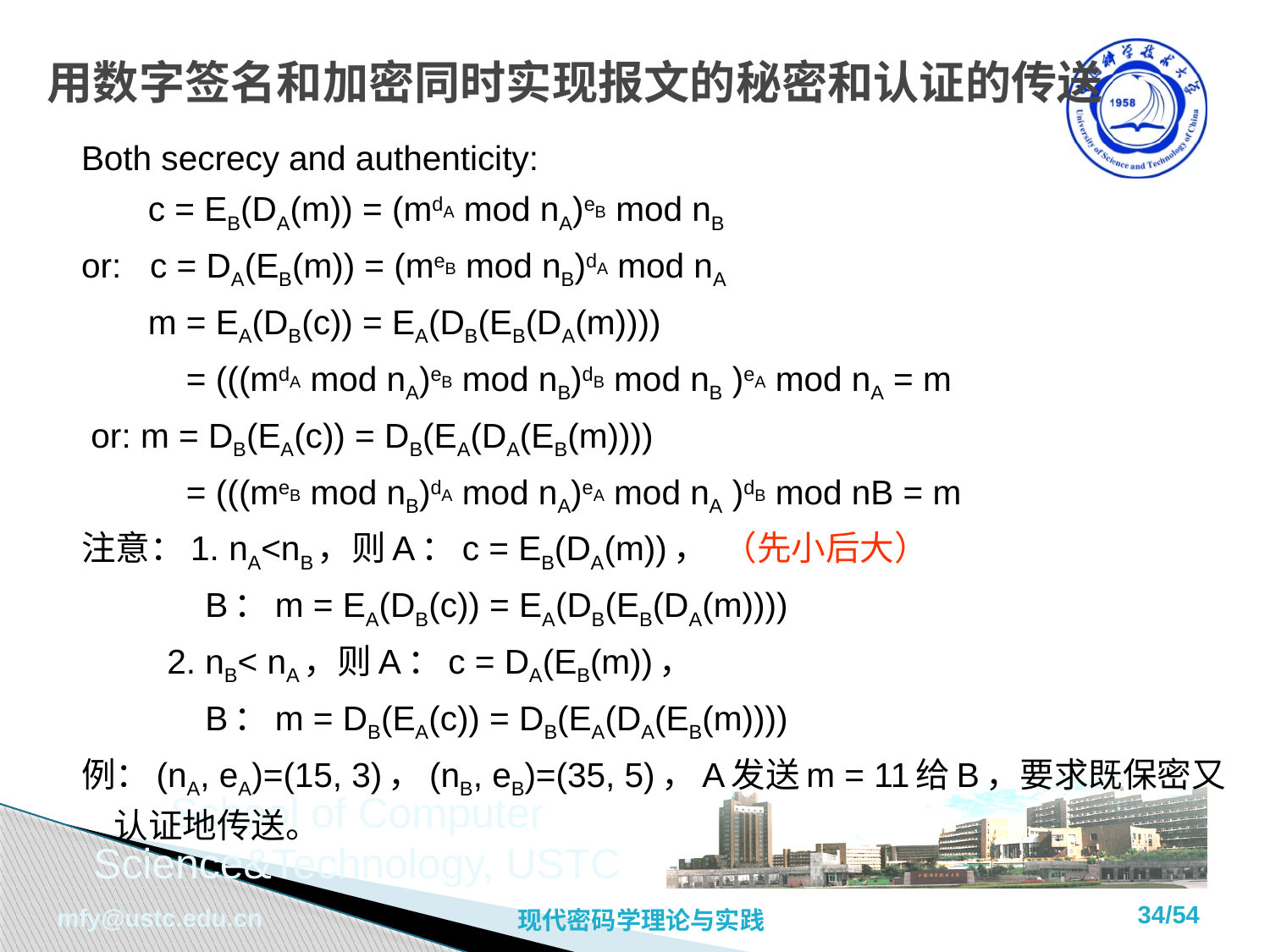

# 用数字签名和加密同时实现报文的秘密和认证的传送
Both secrecy and authenticity:
       c = EB(DA(m)) = (mdA mod nA)eB mod nB
or:   c = DA(EB(m)) = (meB mod nB)dA mod nA
       m = EA(DB(c)) = EA(DB(EB(DA(m))))
           = (((mdA mod nA)eB mod nB)dB mod nB )eA mod nA = m
 or: m = DB(EA(c)) = DB(EA(DA(EB(m))))
           = (((meB mod nB)dA mod nA)eA mod nA )dB mod nB = m
注意：1. nA<nB，则A：c = EB(DA(m))，  （先小后大）
             B：m = EA(DB(c)) = EA(DB(EB(DA(m))))
         2. nB< nA，则A：c = DA(EB(m))，
             B：m = DB(EA(c)) = DB(EA(DA(EB(m))))
例：(nA, eA)=(15, 3)，(nB, eB)=(35, 5)，A发送m = 11给B，要求既保密又认证地传送。